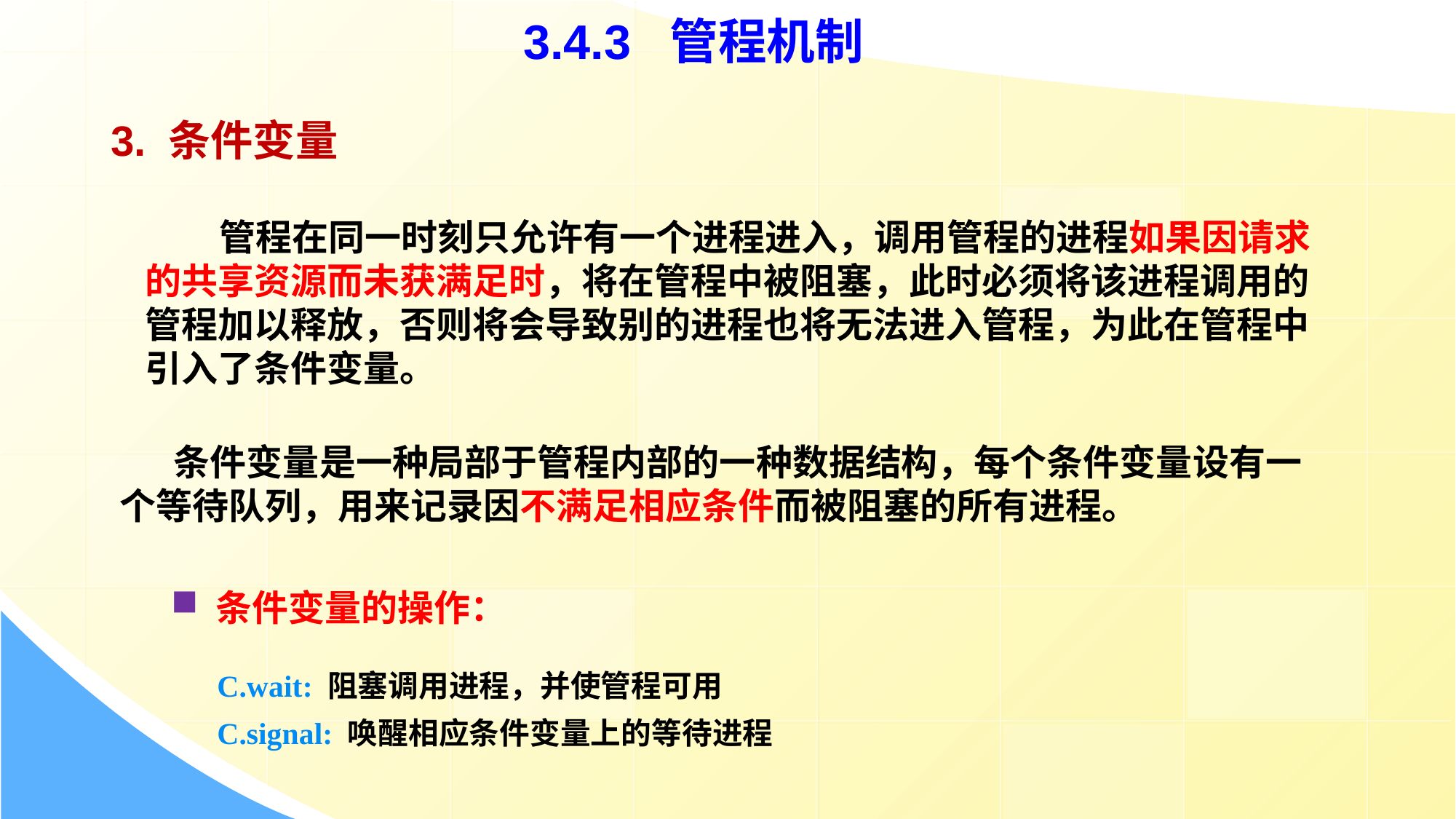

3.4.3  管程机制
3. 条件变量
        管程在同一时刻只允许有一个进程进入，调用管程的进程如果因请求的共享资源而未获满足时，将在管程中被阻塞，此时必须将该进程调用的管程加以释放，否则将会导致别的进程也将无法进入管程，为此在管程中引入了条件变量。
       条件变量是一种局部于管程内部的一种数据结构，每个条件变量设有一个等待队列，用来记录因不满足相应条件而被阻塞的所有进程。
 条件变量的操作：
C.wait: 阻塞调用进程，并使管程可用
C.signal: 唤醒相应条件变量上的等待进程